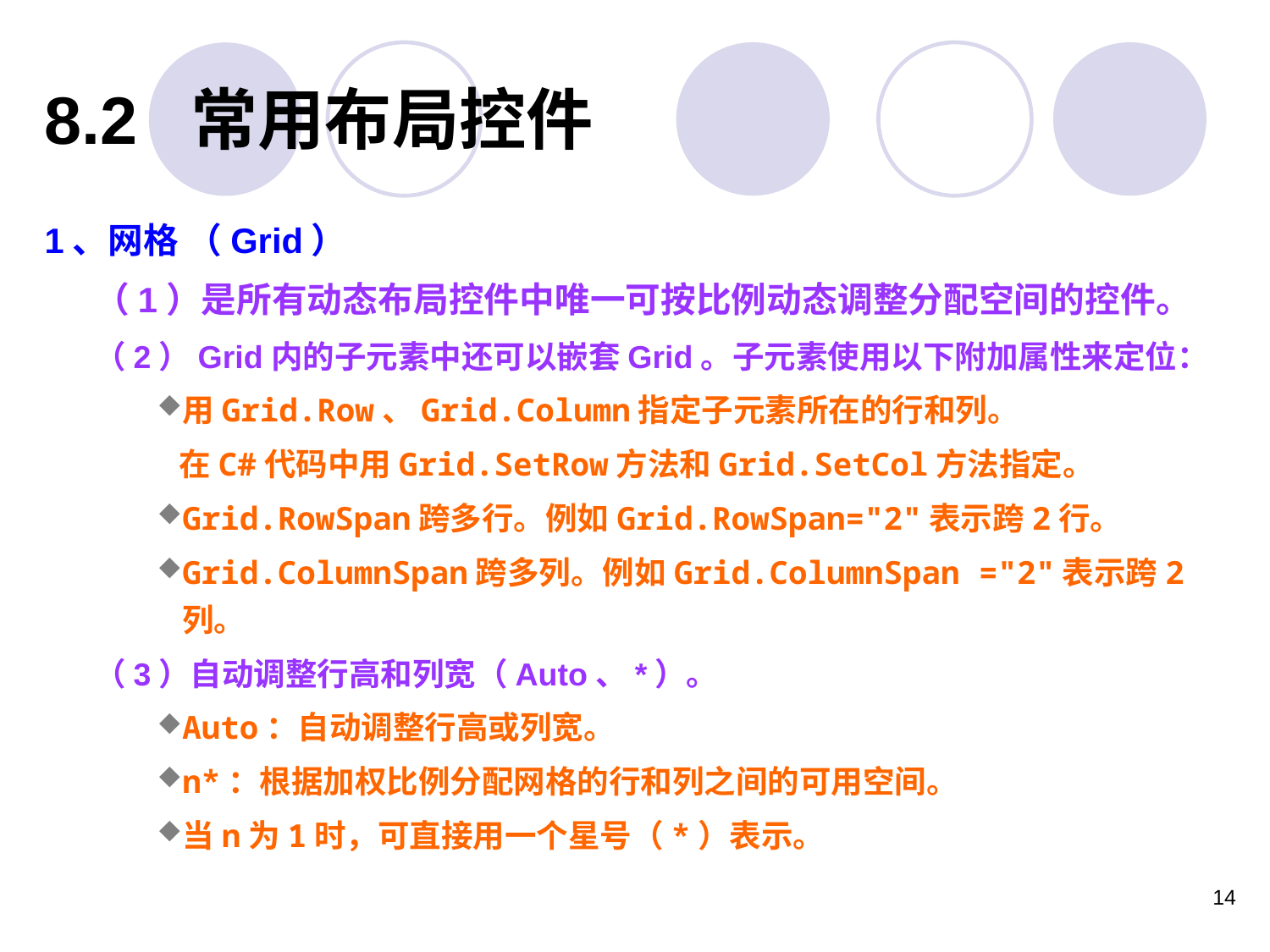

8.2  常用布局控件
1、网格 （Grid）
（1）是所有动态布局控件中唯一可按比例动态调整分配空间的控件。
（2）Grid内的子元素中还可以嵌套Grid。子元素使用以下附加属性来定位：
用Grid.Row、Grid.Column指定子元素所在的行和列。
  在C#代码中用Grid.SetRow方法和Grid.SetCol方法指定。
Grid.RowSpan跨多行。例如Grid.RowSpan="2"表示跨2行。
Grid.ColumnSpan跨多列。例如Grid.ColumnSpan ="2"表示跨2列。
（3）自动调整行高和列宽（Auto、*）。
Auto：自动调整行高或列宽。
n*：根据加权比例分配网格的行和列之间的可用空间。
当n为1时，可直接用一个星号（*）表示。

14